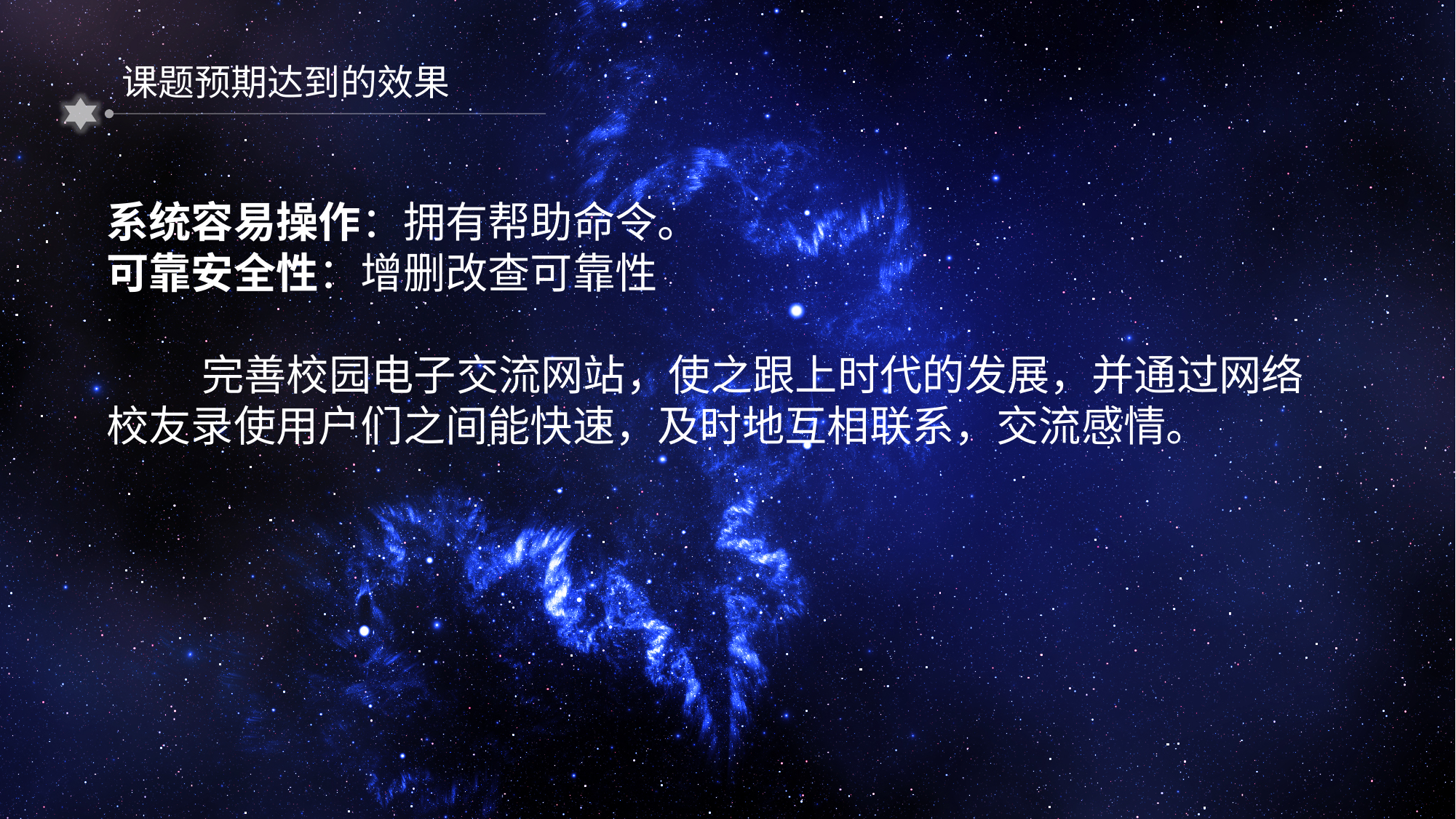

课题预期达到的效果
系统容易操作：拥有帮助命令。
可靠安全性：增删改查可靠性

         完善校园电子交流网站，使之跟上时代的发展，并通过网络校友录使用户们之间能快速，及时地互相联系，交流感情。